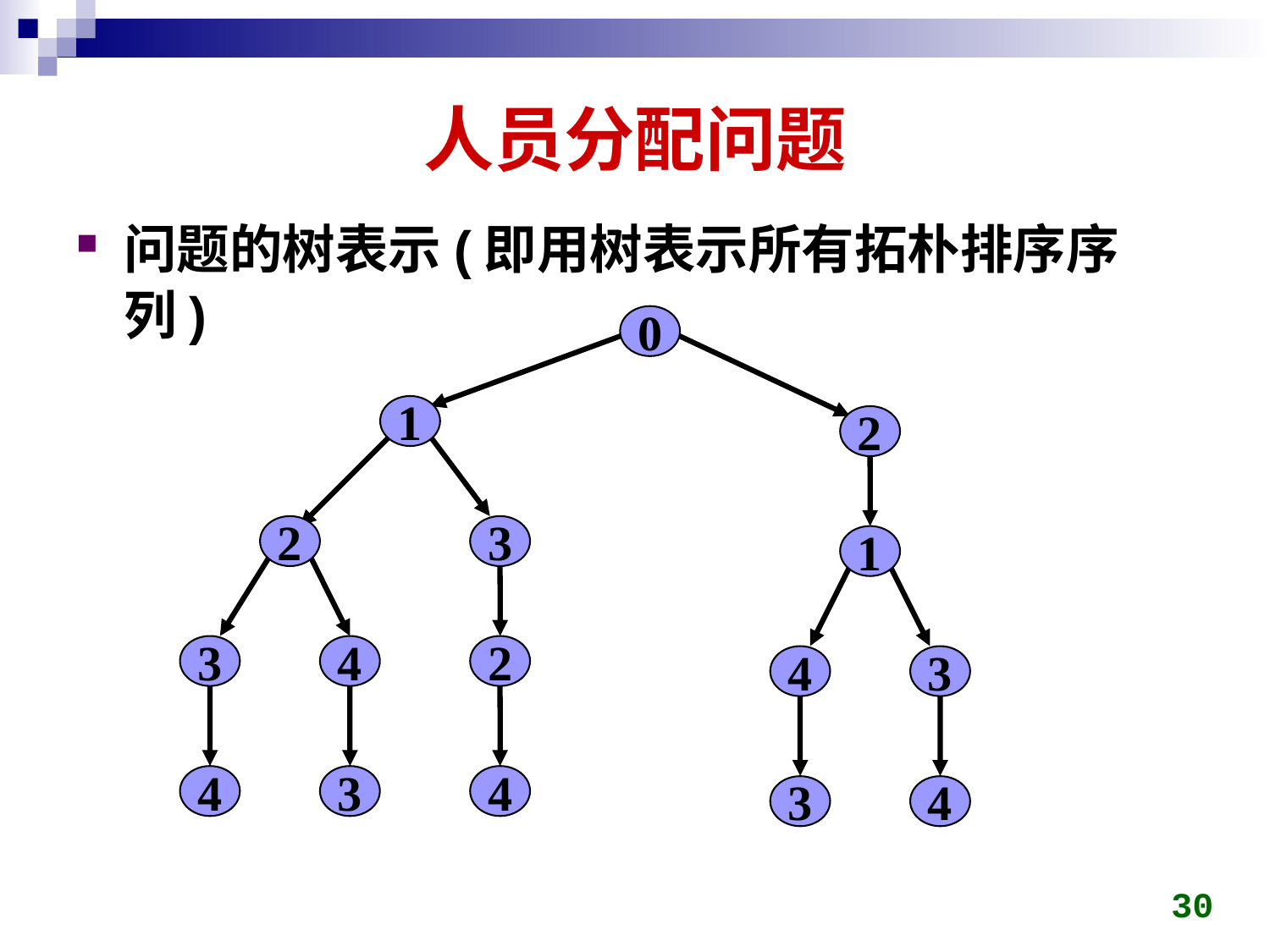

# 人员分配问题
问题的树表示(即用树表示所有拓朴排序序列)

0

1
2

2
3
1

3
4
2
4
3

4
3
4
3
4
30